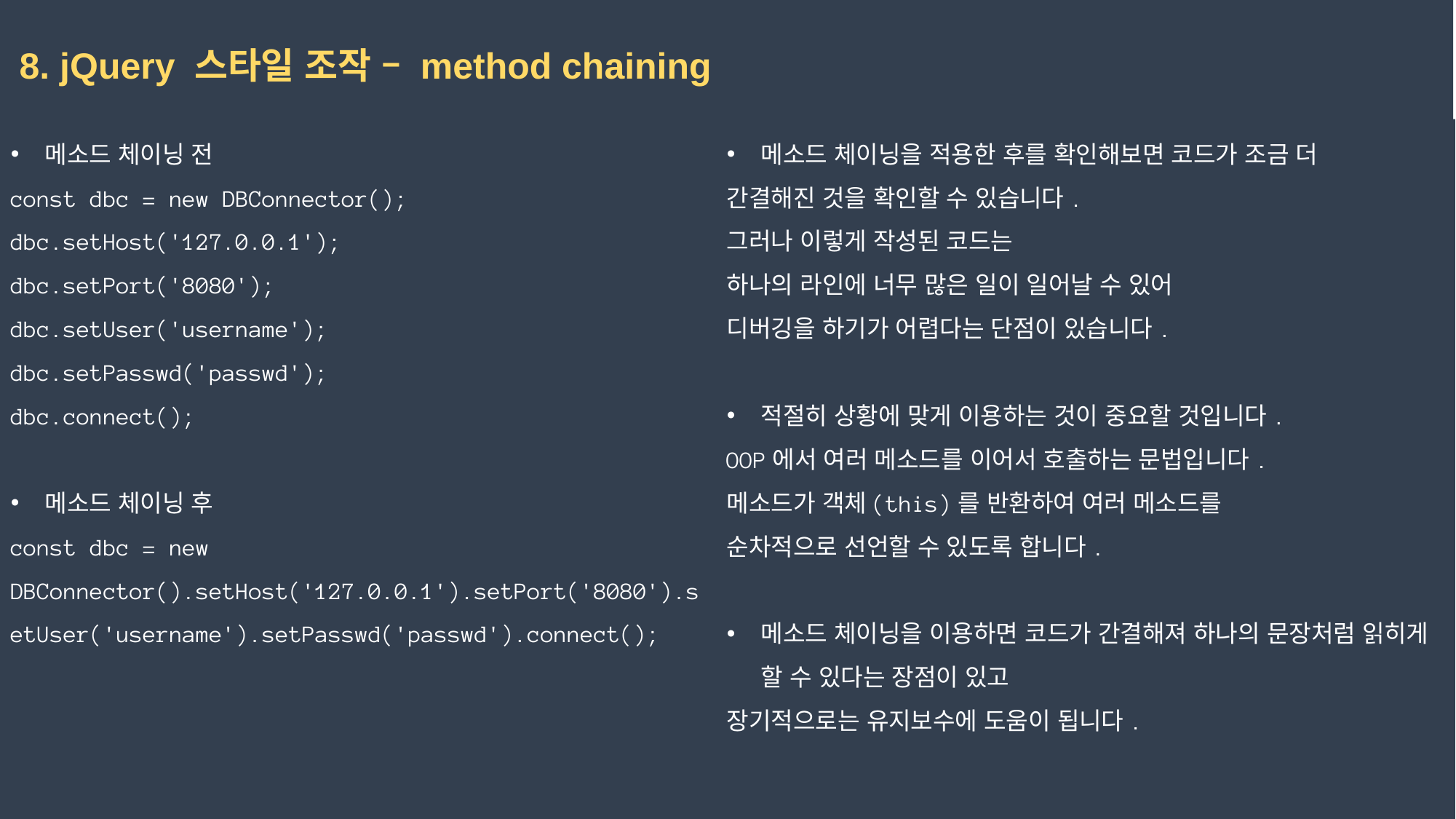

8. jQuery 스타일 조작 – method chaining
메소드 체이닝 전
const dbc = new DBConnector();
dbc.setHost('127.0.0.1');
dbc.setPort('8080');
dbc.setUser('username');
dbc.setPasswd('passwd');
dbc.connect();

메소드 체이닝 후
const dbc = new DBConnector().setHost('127.0.0.1').setPort('8080').setUser('username').setPasswd('passwd').connect();
메소드 체이닝을 적용한 후를 확인해보면 코드가 조금 더
간결해진 것을 확인할 수 있습니다.
그러나 이렇게 작성된 코드는
하나의 라인에 너무 많은 일이 일어날 수 있어
디버깅을 하기가 어렵다는 단점이 있습니다.

적절히 상황에 맞게 이용하는 것이 중요할 것입니다.
OOP에서 여러 메소드를 이어서 호출하는 문법입니다.
메소드가 객체(this)를 반환하여 여러 메소드를
순차적으로 선언할 수 있도록 합니다.

메소드 체이닝을 이용하면 코드가 간결해져 하나의 문장처럼 읽히게 할 수 있다는 장점이 있고
장기적으로는 유지보수에 도움이 됩니다.

2023-02-20
권민지